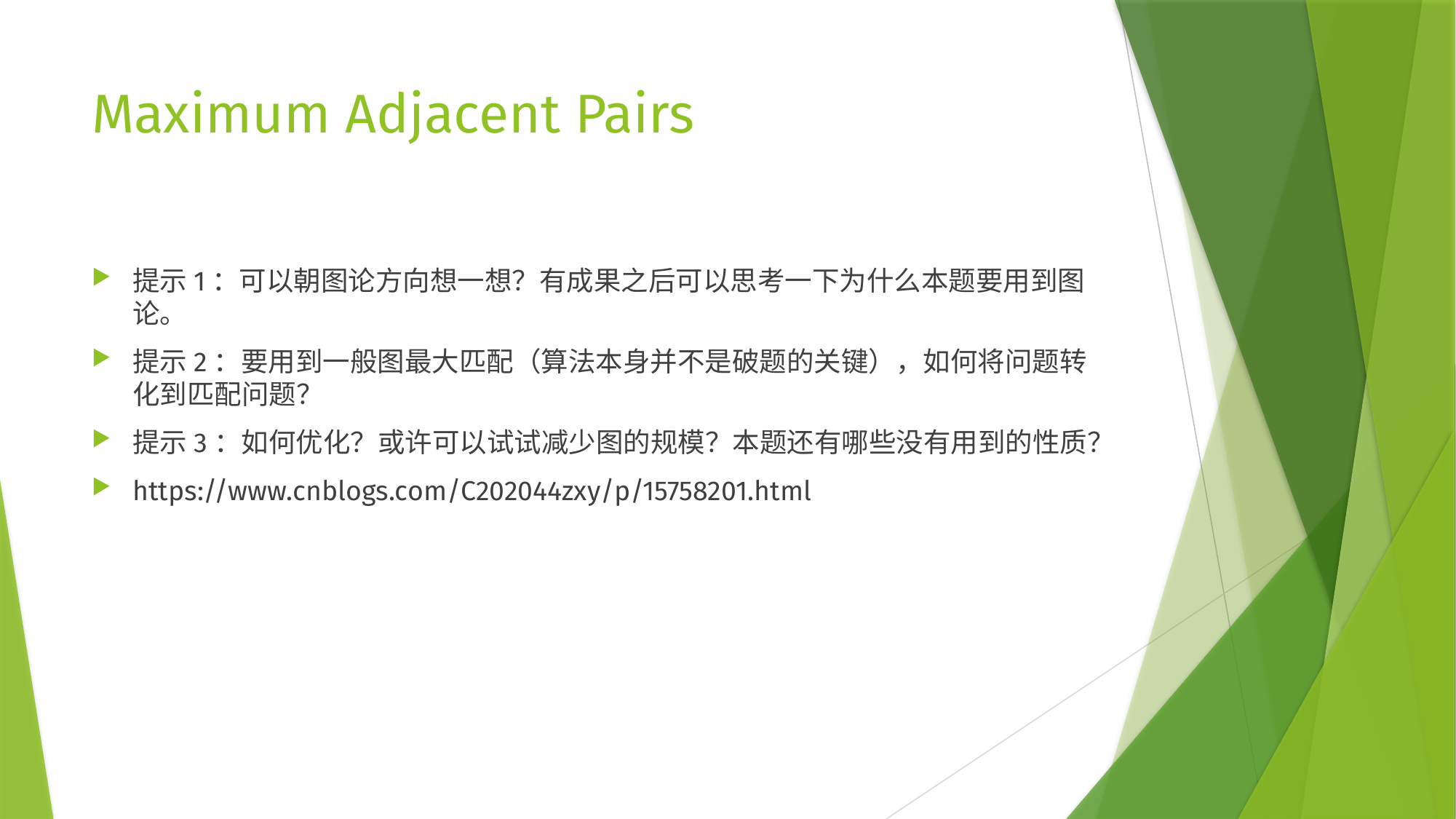

# Maximum Adjacent Pairs
提示1：可以朝图论方向想一想？有成果之后可以思考一下为什么本题要用到图论。
提示2：要用到一般图最大匹配（算法本身并不是破题的关键），如何将问题转化到匹配问题？
提示3：如何优化？或许可以试试减少图的规模？本题还有哪些没有用到的性质？
https://www.cnblogs.com/C202044zxy/p/15758201.html